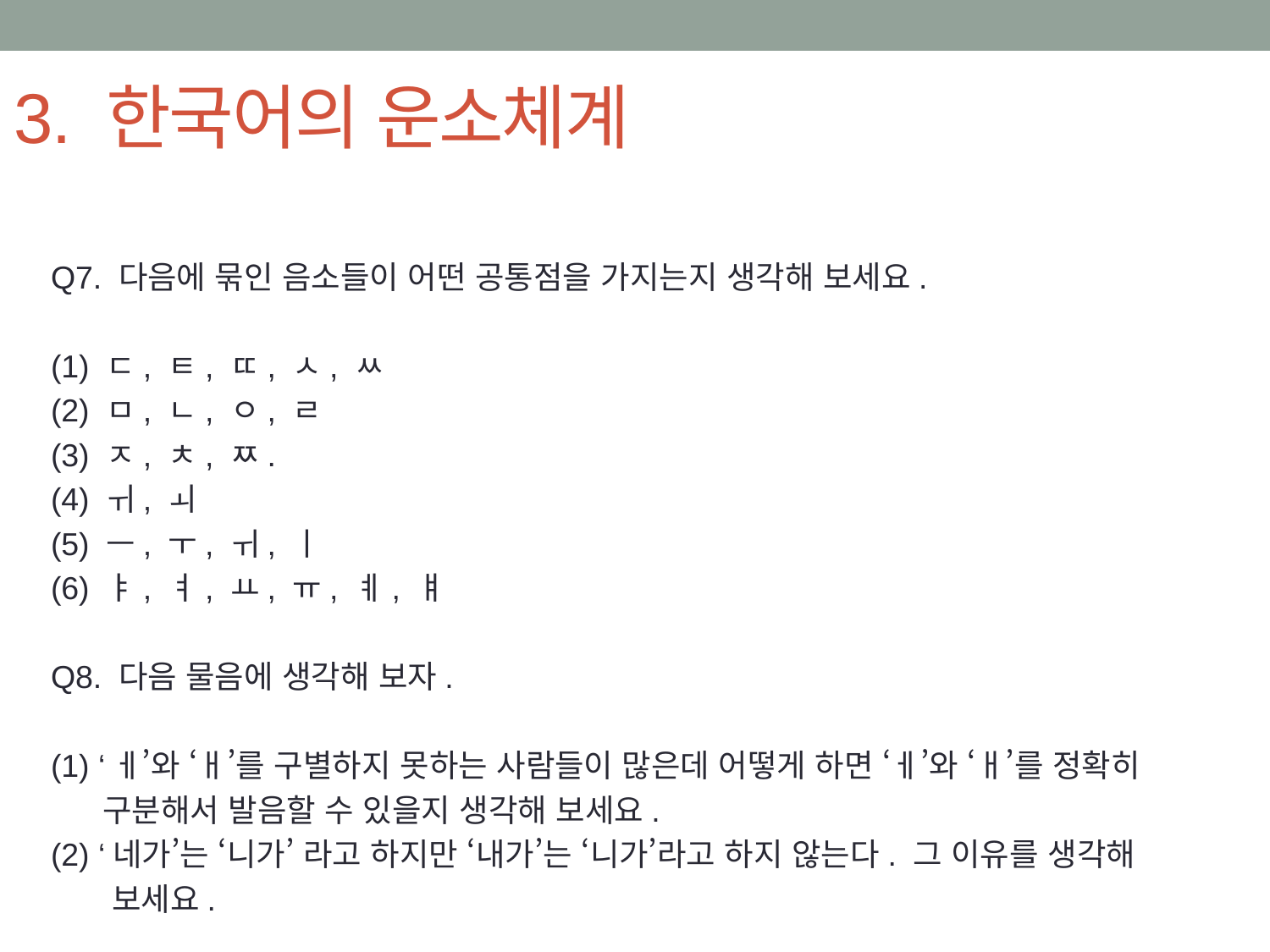

# 3. 한국어의 운소체계

Q7. 다음에 묶인 음소들이 어떤 공통점을 가지는지 생각해 보세요.

(1) ㄷ, ㅌ, ㄸ, ㅅ, ㅆ
(2) ㅁ, ㄴ, ㅇ, ㄹ
(3) ㅈ, ㅊ, ㅉ.
(4) ㅟ, ㅚ
(5) ㅡ, ㅜ, ㅟ, ㅣ
(6) ㅑ, ㅕ, ㅛ, ㅠ, ㅖ, ㅒ

Q8. 다음 물음에 생각해 보자.

(1) ‘ㅔ’와 ‘ㅐ’를 구별하지 못하는 사람들이 많은데 어떻게 하면 ‘ㅔ’와 ‘ㅐ’를 정확히
     구분해서 발음할 수 있을지 생각해 보세요.
(2) ‘네가’는 ‘니가’ 라고 하지만 ‘내가’는 ‘니가’라고 하지 않는다. 그 이유를 생각해
      보세요.